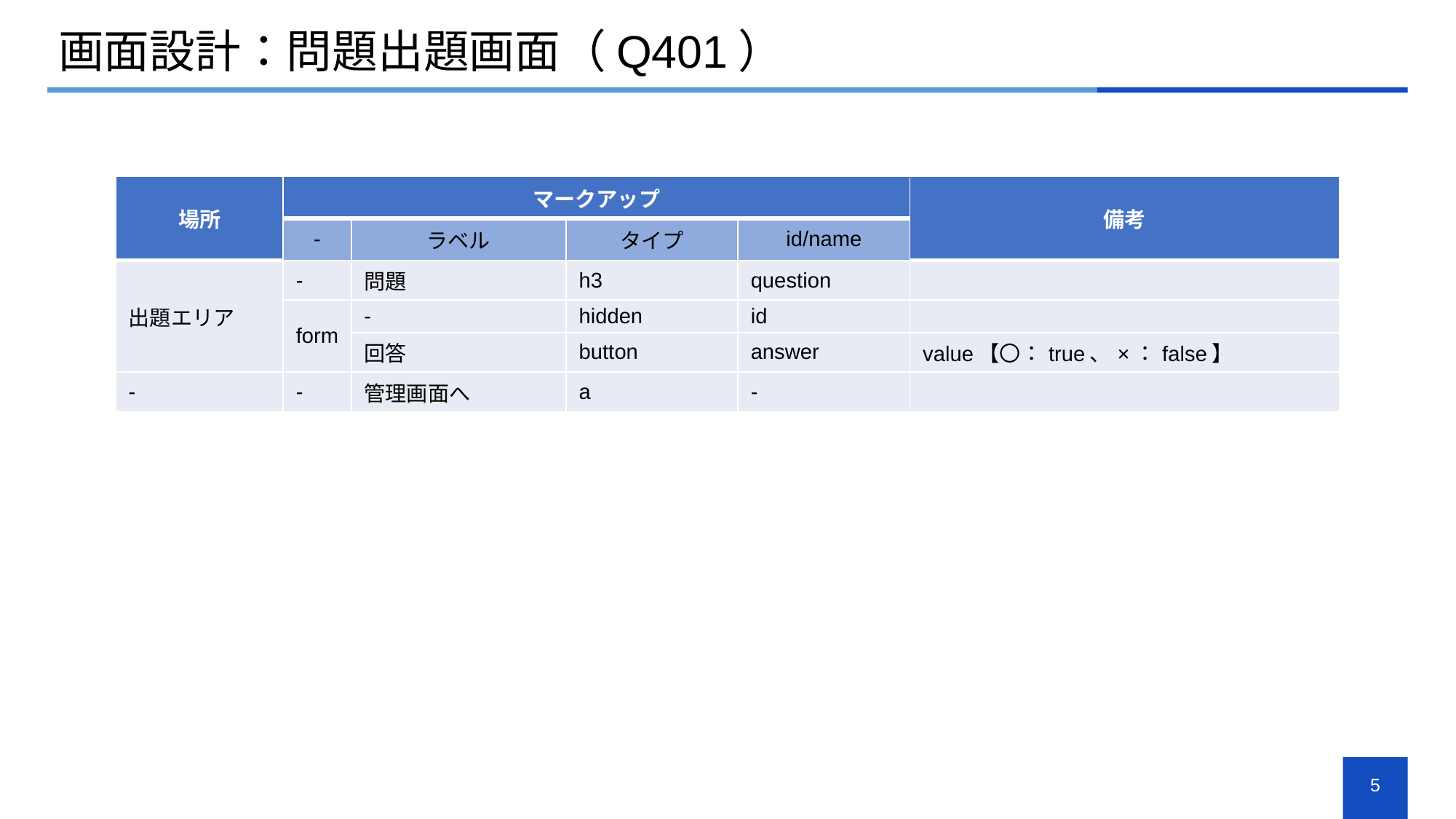

# 画面設計：問題出題画面（Q401）
| 場所 | マークアップ |  |  |  | 備考 |
| --- | --- | --- | --- | --- | --- |
|  | - | ラベル | タイプ | id/name |  |
| 出題エリア | - | 問題 | h3 | question |  |
|  | form | - | hidden | id |  |
|  |  | 回答 | button | answer | value【〇：true、×：false】 |
| - | - | 管理画面へ | a | - |  |
5